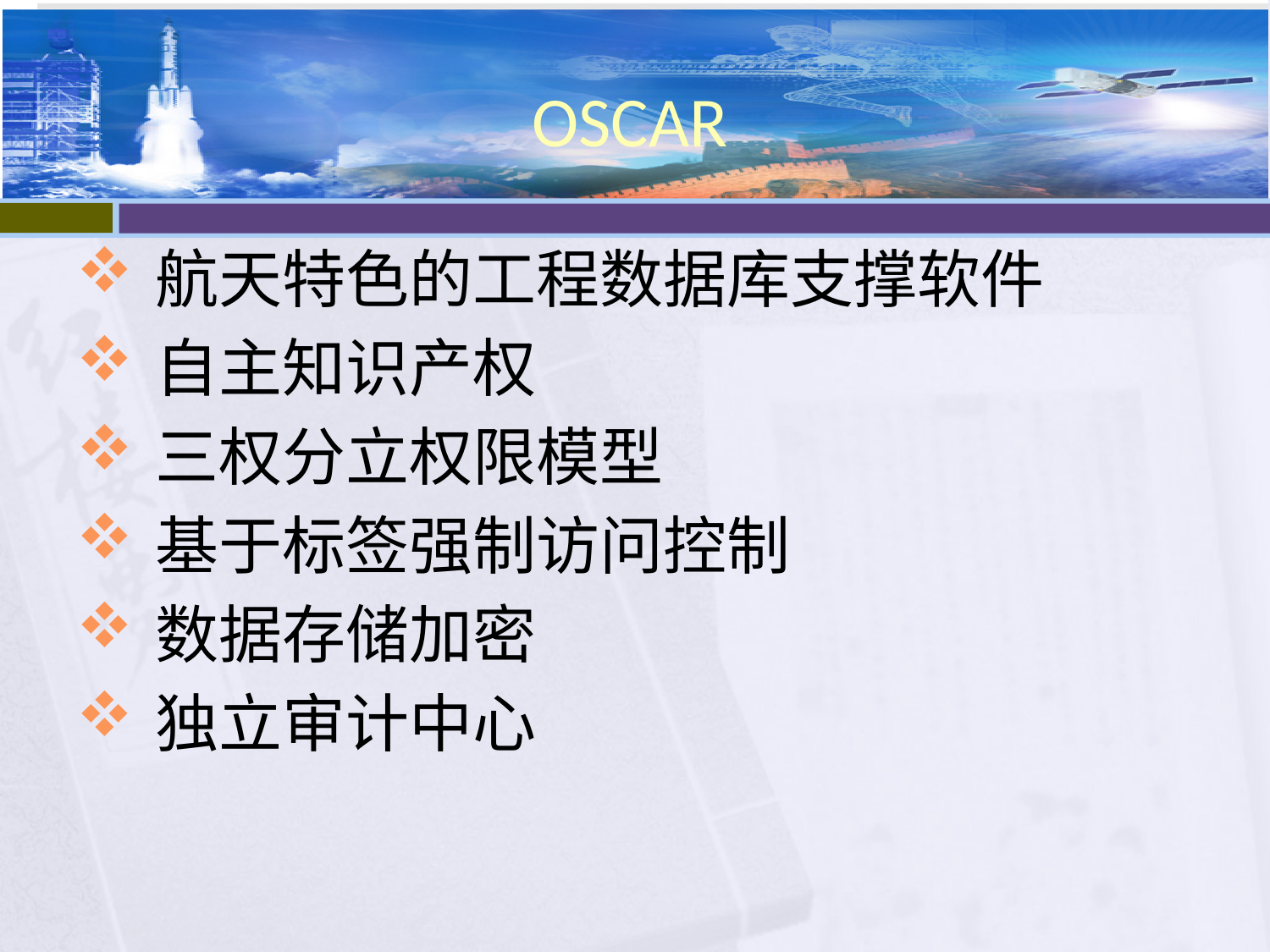

# OSCAR

航天特色的工程数据库支撑软件
自主知识产权
三权分立权限模型
基于标签强制访问控制
数据存储加密
独立审计中心